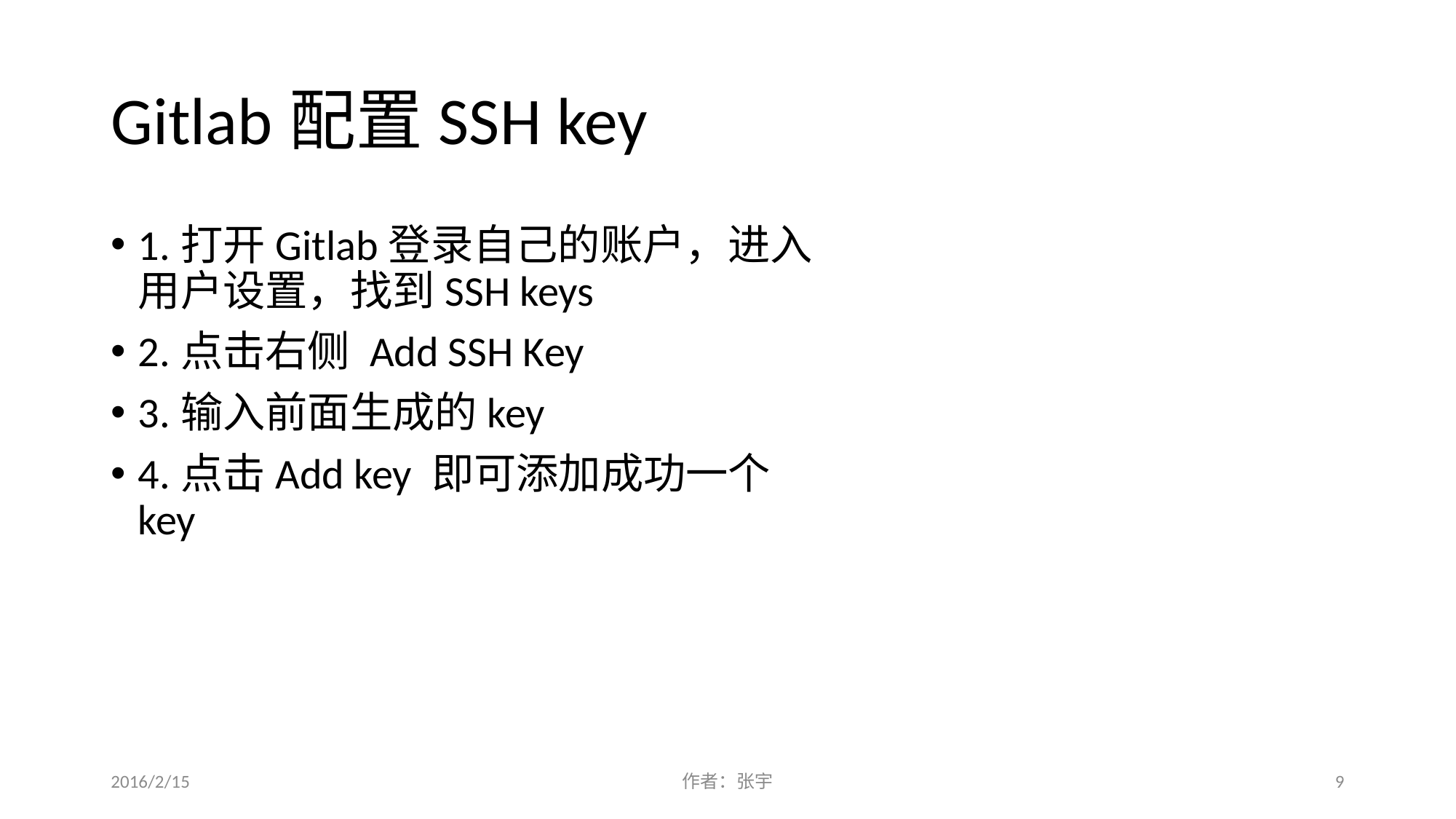

# Gitlab配置SSH key
1.打开Gitlab登录自己的账户，进入用户设置，找到SSH keys
2.点击右侧 Add SSH Key
3.输入前面生成的key
4.点击Add key 即可添加成功一个key
2016/2/15
作者：张宇
9